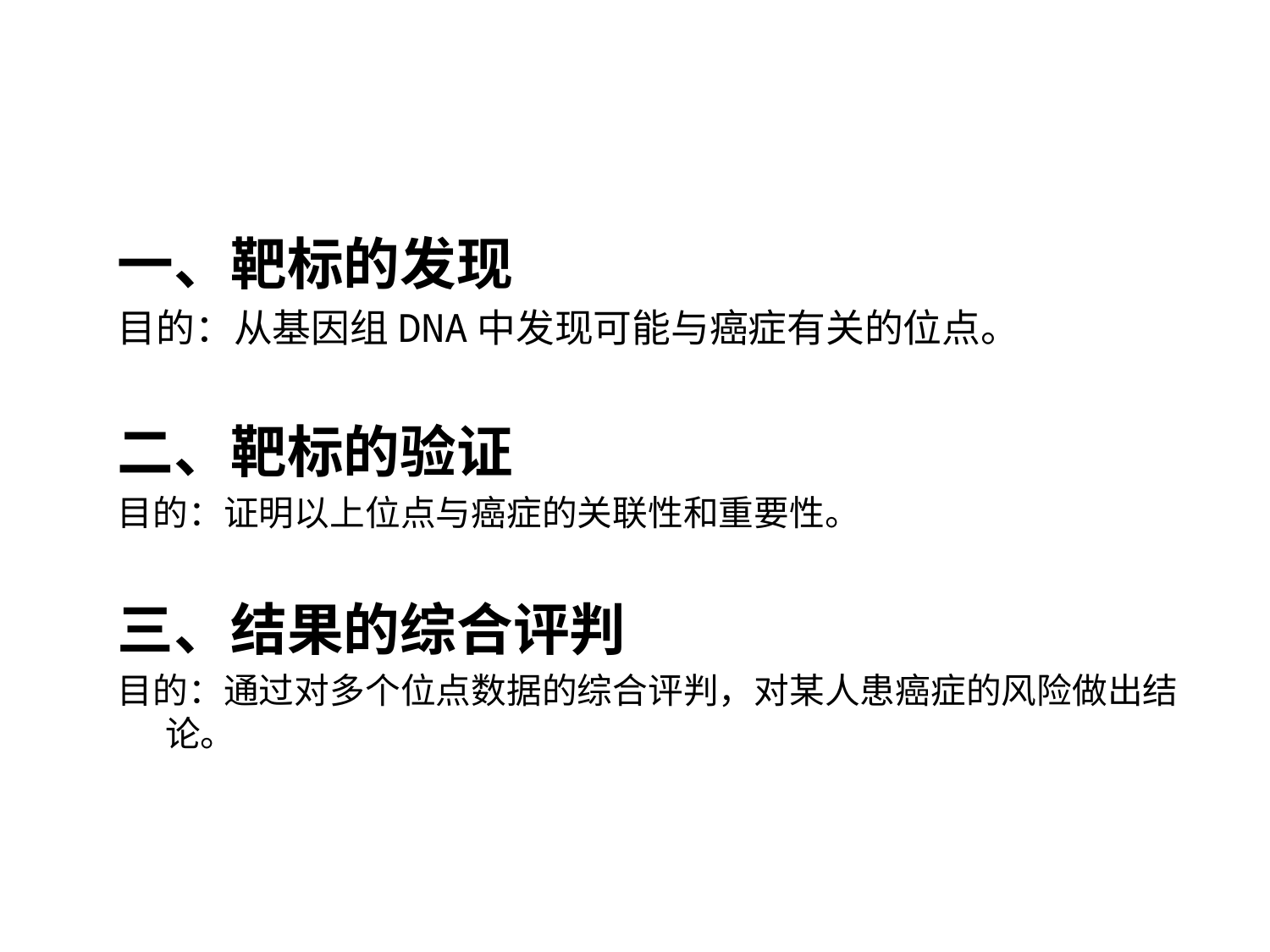

一、靶标的发现
目的：从基因组DNA中发现可能与癌症有关的位点。

二、靶标的验证
目的：证明以上位点与癌症的关联性和重要性。

三、结果的综合评判
目的：通过对多个位点数据的综合评判，对某人患癌症的风险做出结论。